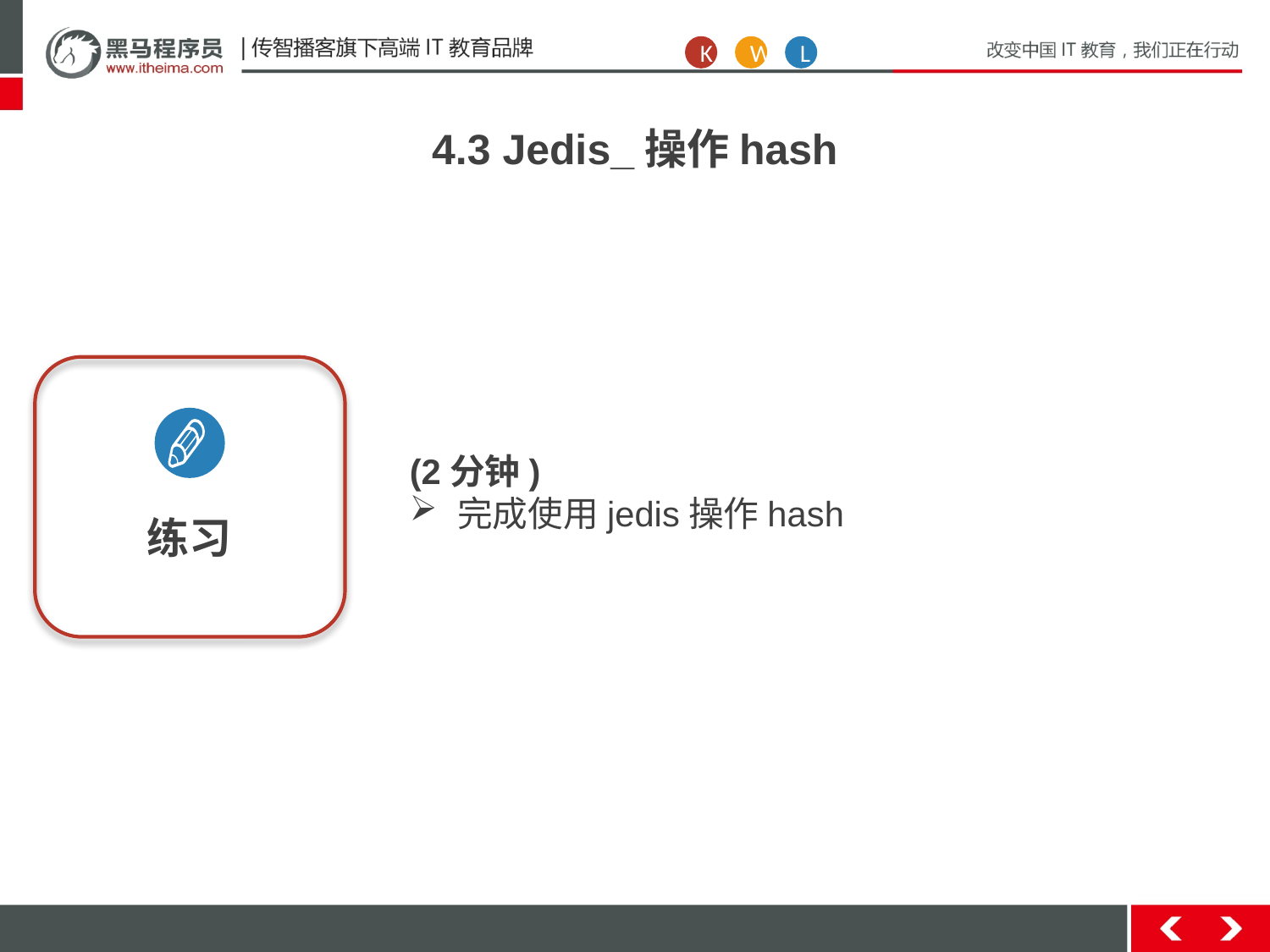

K
W
L
4.3 Jedis_操作hash

练习
(2分钟)
完成使用jedis操作hash